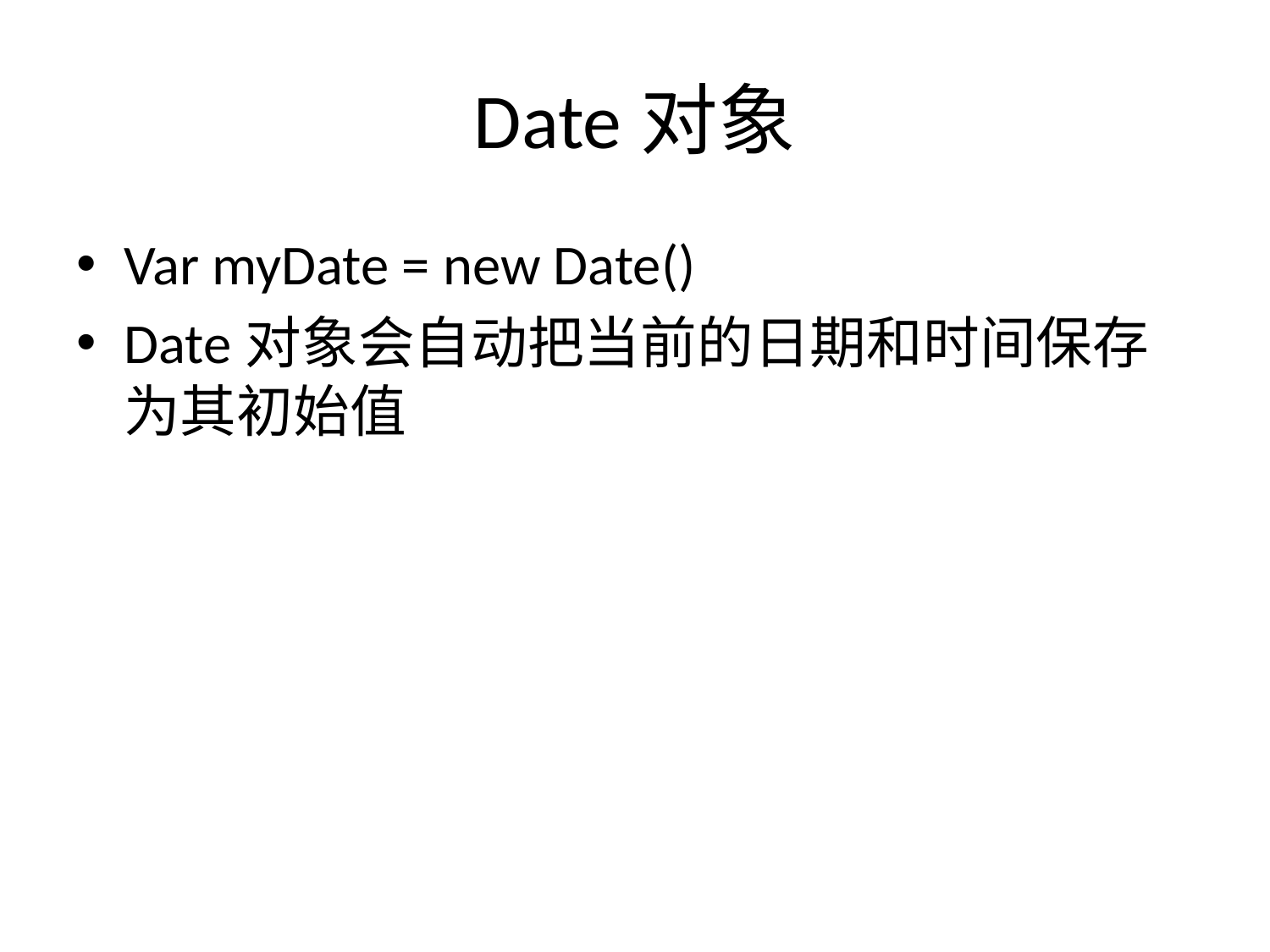

# Date对象
Var myDate = new Date()
Date对象会自动把当前的日期和时间保存为其初始值